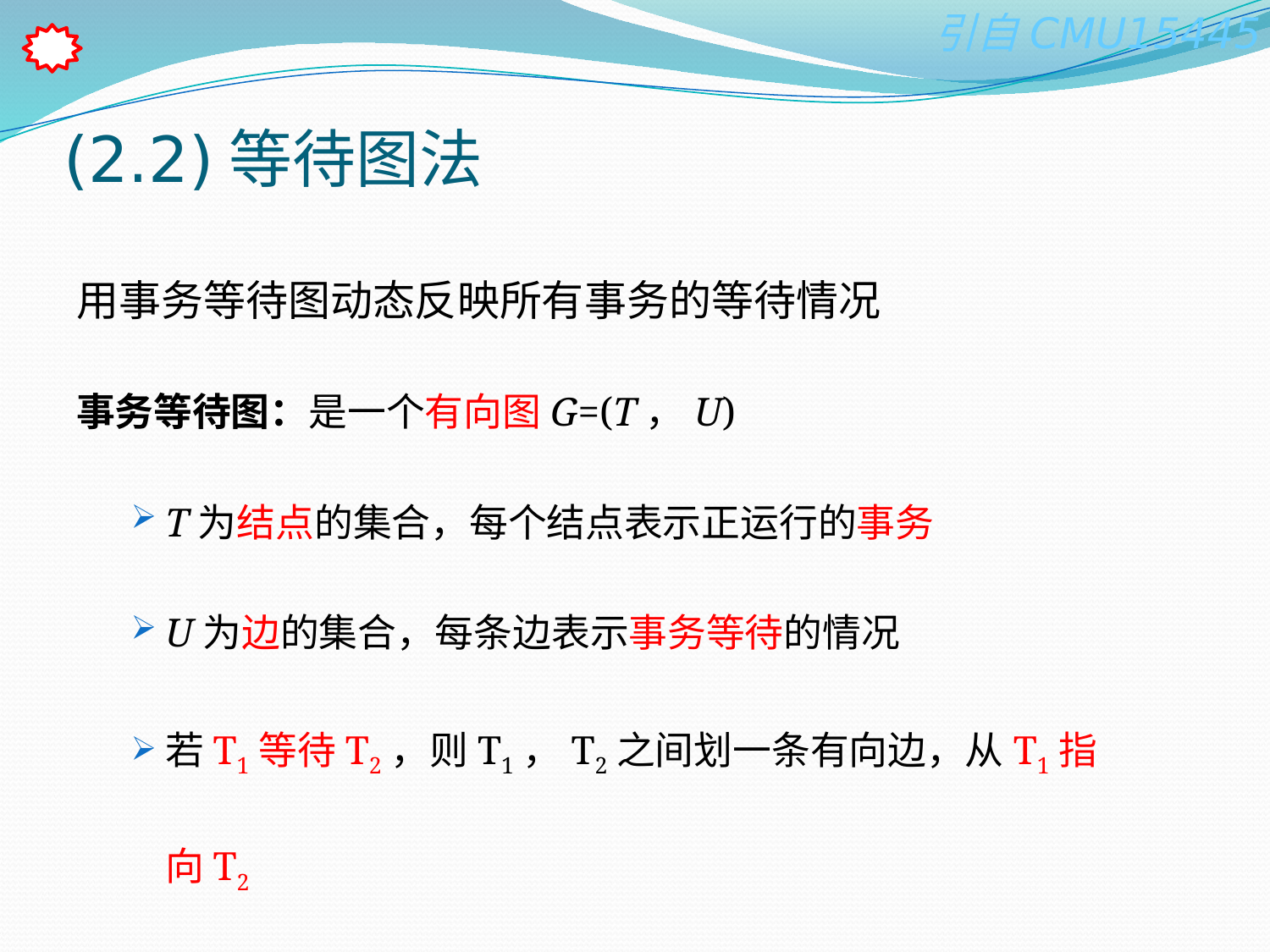

# (2.2)等待图法
用事务等待图动态反映所有事务的等待情况
事务等待图：是一个有向图G=(T，U)
T为结点的集合，每个结点表示正运行的事务
U为边的集合，每条边表示事务等待的情况
若T1等待T2，则T1，T2之间划一条有向边，从T1指向T2